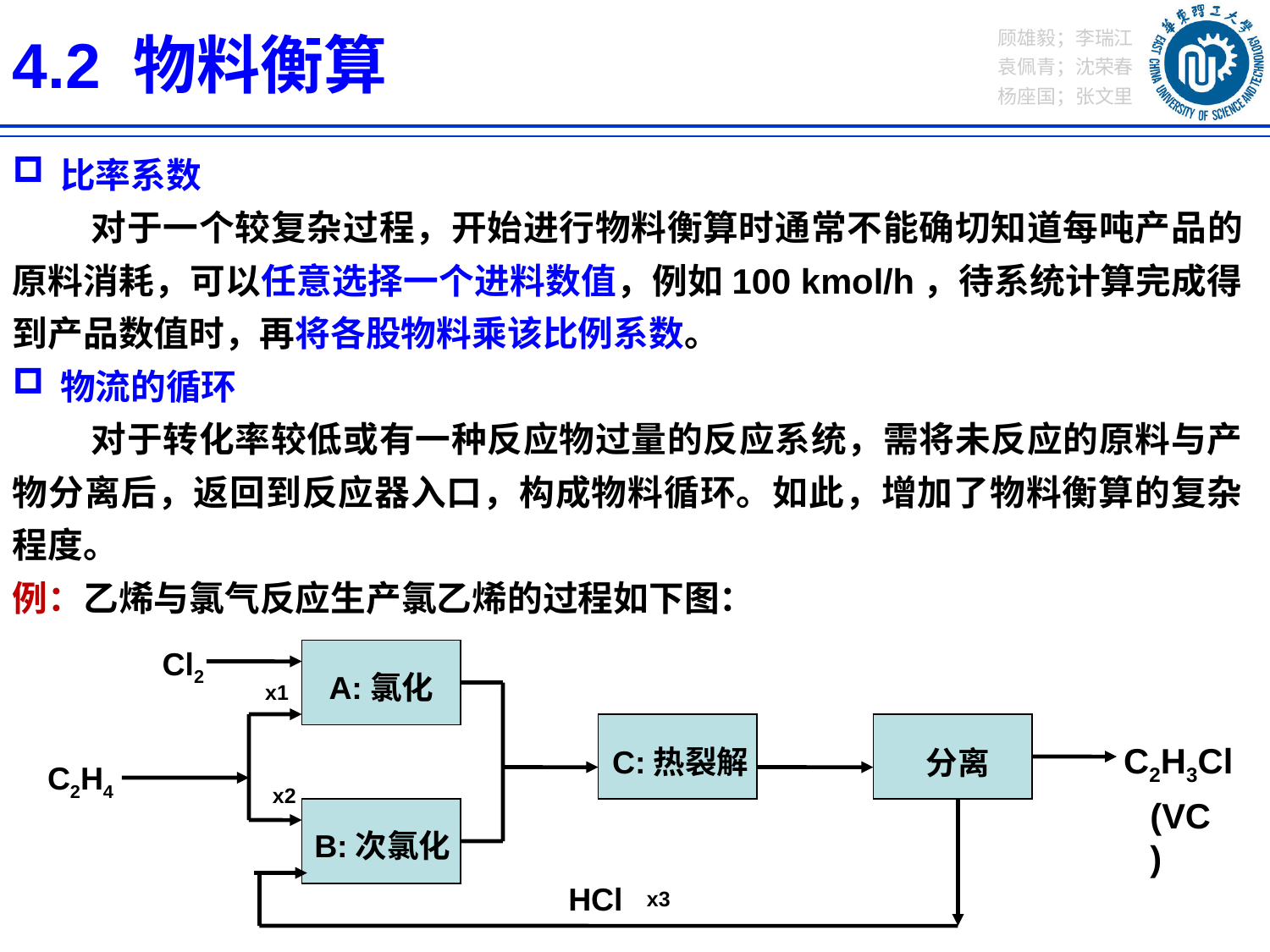

4.2 物料衡算
比率系数
        对于一个较复杂过程，开始进行物料衡算时通常不能确切知道每吨产品的原料消耗，可以任意选择一个进料数值，例如100 kmol/h，待系统计算完成得到产品数值时，再将各股物料乘该比例系数。
物流的循环
        对于转化率较低或有一种反应物过量的反应系统，需将未反应的原料与产物分离后，返回到反应器入口，构成物料循环。如此，增加了物料衡算的复杂程度。
例：乙烯与氯气反应生产氯乙烯的过程如下图：
Cl2

A:氯化
x1

C2H3Cl
C:热裂解
分离
C2H4

x2

(VC)

B:次氯化

HCl
x3